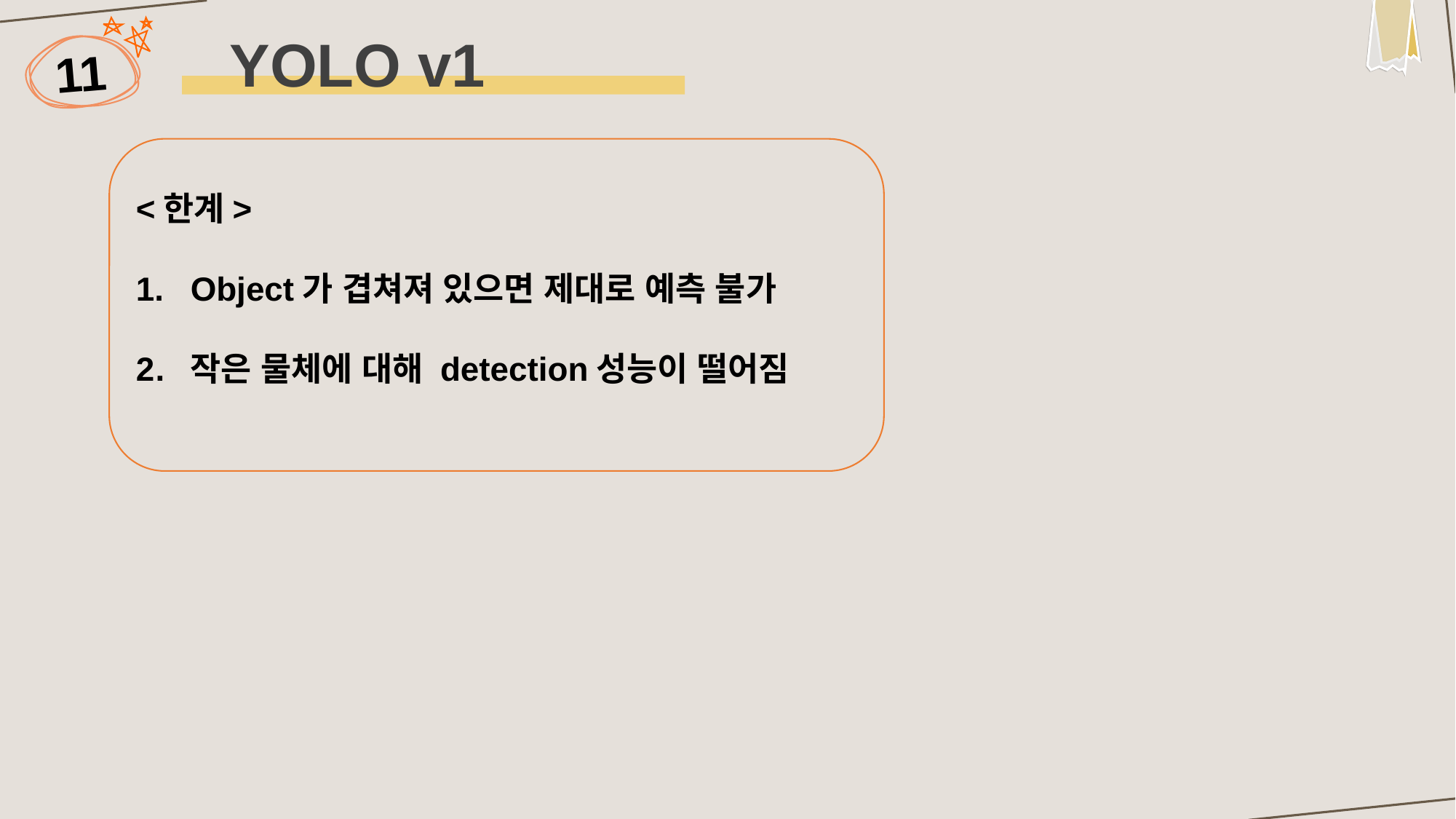

YOLO v1

11

<한계>

Object가 겹쳐져 있으면 제대로 예측 불가

작은 물체에 대해 detection성능이 떨어짐